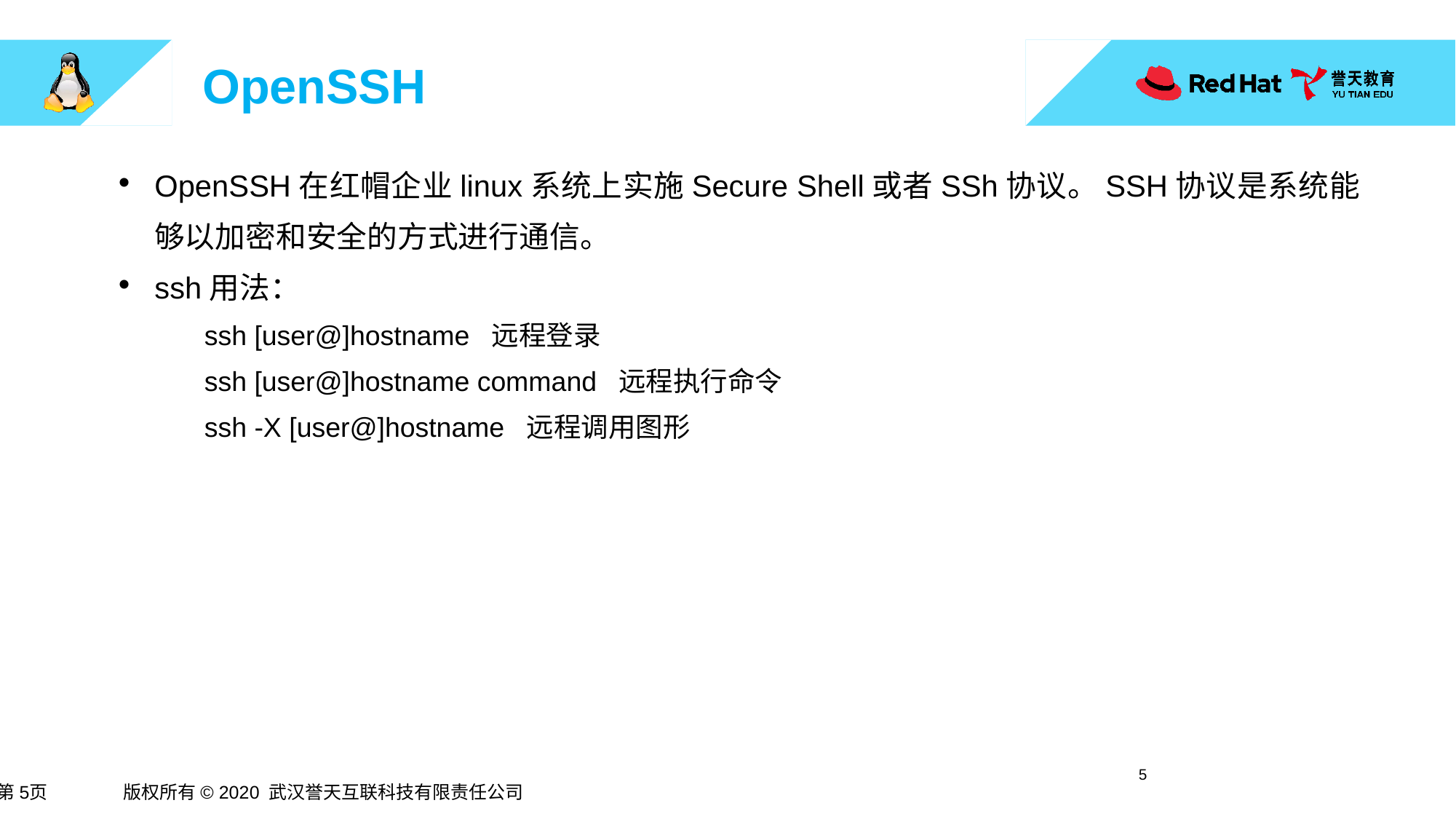

# OpenSSH
OpenSSH在红帽企业linux系统上实施Secure Shell或者SSh协议。SSH协议是系统能够以加密和安全的方式进行通信。
ssh用法：
ssh [user@]hostname  远程登录
ssh [user@]hostname command  远程执行命令
ssh -X [user@]hostname  远程调用图形

5